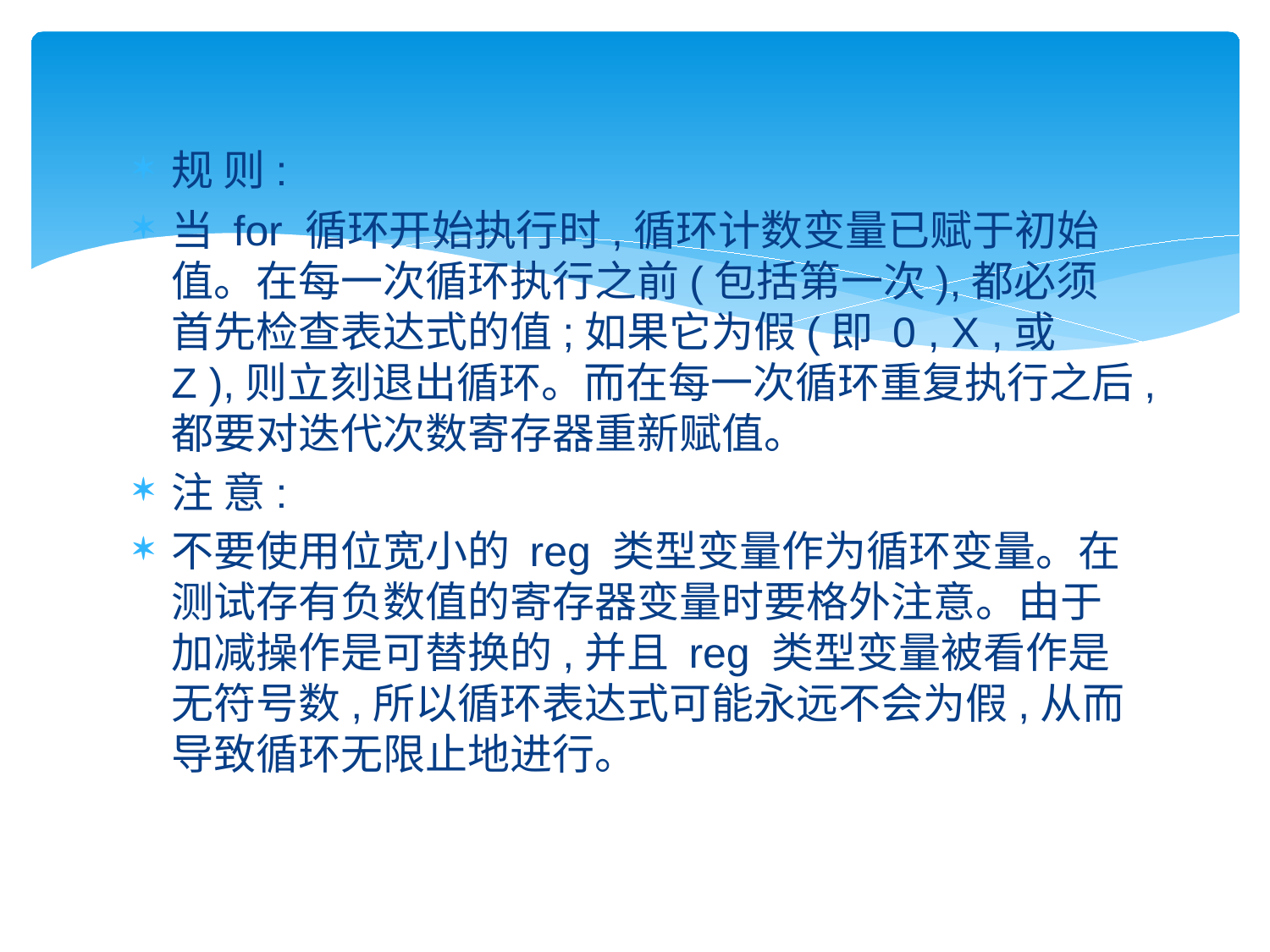

#
规 则:
当 for 循环开始执行时,循环计数变量已赋于初始值。在每一次循环执行之前(包括第一次),都必须首先检查表达式的值;如果它为假(即 0 , X ,或 Z ),则立刻退出循环。而在每一次循环重复执行之后,都要对迭代次数寄存器重新赋值。
注 意:
不要使用位宽小的 reg 类型变量作为循环变量。在测试存有负数值的寄存器变量时要格外注意。由于加减操作是可替换的,并且 reg 类型变量被看作是无符号数,所以循环表达式可能永远不会为假,从而导致循环无限止地进行。